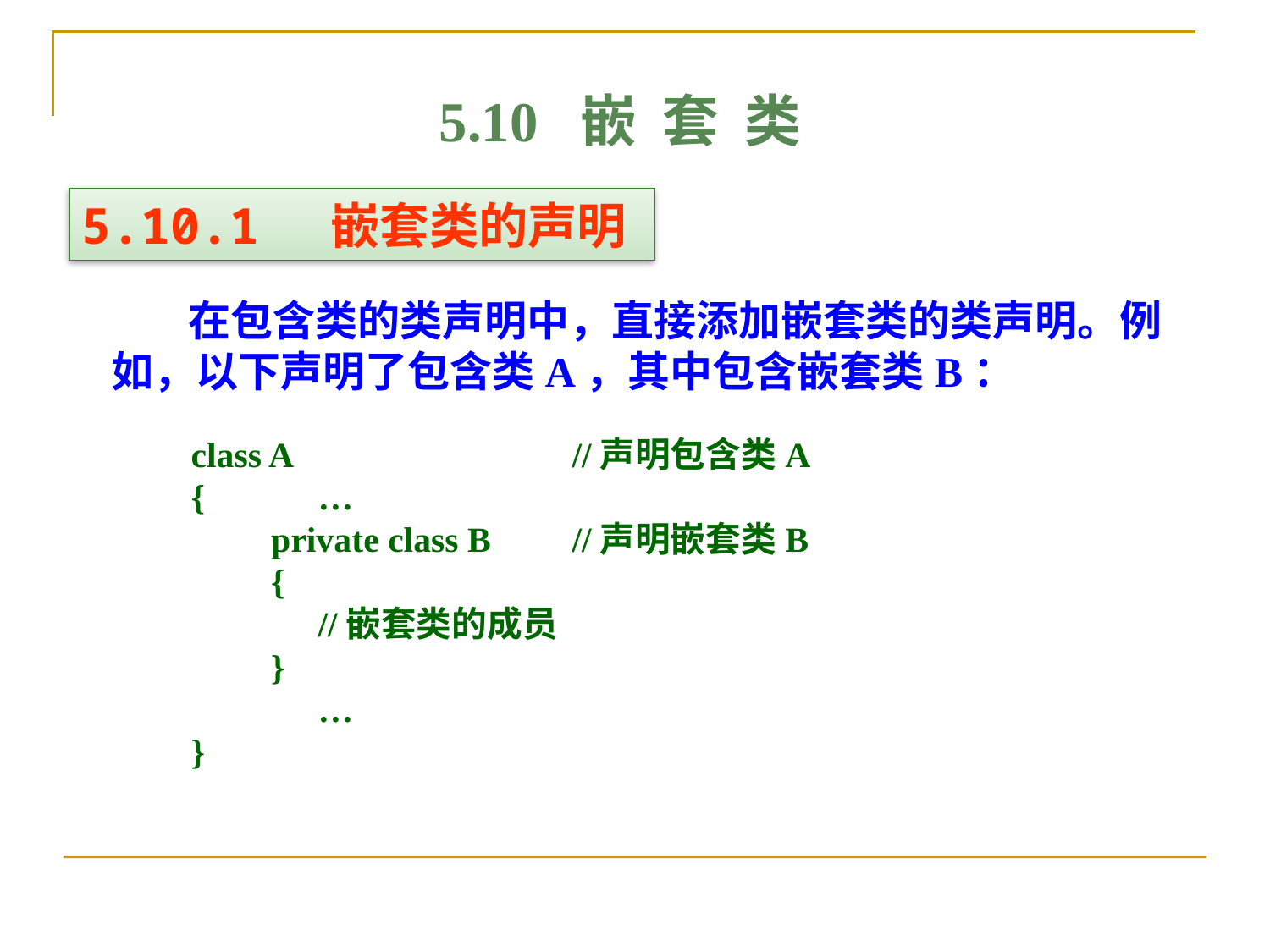

5.10  嵌  套  类
5.10.1  嵌套类的声明
       在包含类的类声明中，直接添加嵌套类的类声明。例如，以下声明了包含类A，其中包含嵌套类B：
class A			//声明包含类A
{	…
         private class B	//声明嵌套类B
         {
	//嵌套类的成员
         }
	…
}